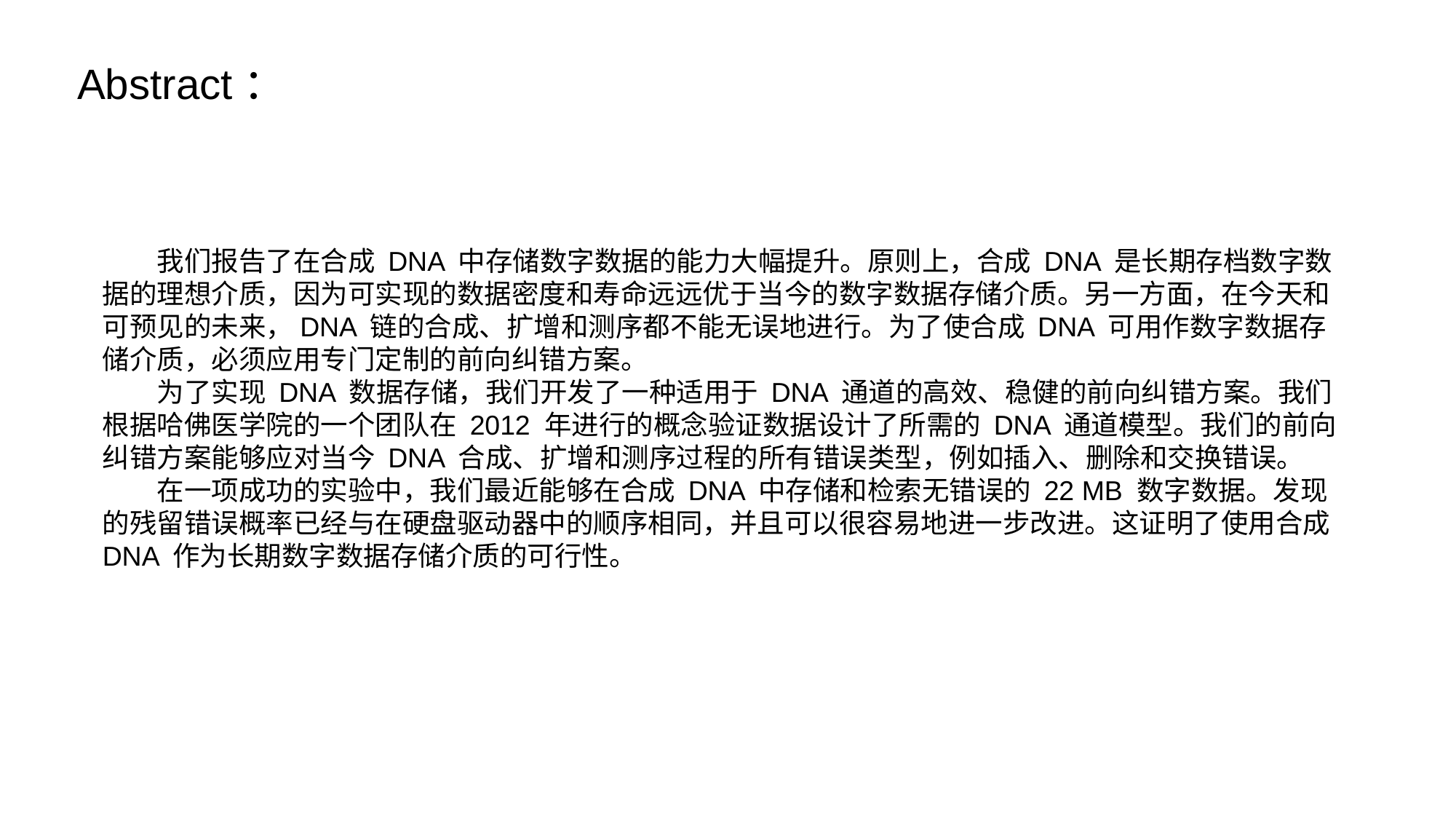

Abstract：
我们报告了在合成 DNA 中存储数字数据的能力大幅提升。原则上，合成 DNA 是长期存档数字数据的理想介质，因为可实现的数据密度和寿命远远优于当今的数字数据存储介质。另一方面，在今天和可预见的未来，DNA 链的合成、扩增和测序都不能无误地进行。为了使合成 DNA 可用作数字数据存储介质，必须应用专门定制的前向纠错方案。
为了实现 DNA 数据存储，我们开发了一种适用于 DNA 通道的高效、稳健的前向纠错方案。我们根据哈佛医学院的一个团队在 2012 年进行的概念验证数据设计了所需的 DNA 通道模型。我们的前向纠错方案能够应对当今 DNA 合成、扩增和测序过程的所有错误类型，例如插入、删除和交换错误。
在一项成功的实验中，我们最近能够在合成 DNA 中存储和检索无错误的 22 MB 数字数据。发现的残留错误概率已经与在硬盘驱动器中的顺序相同，并且可以很容易地进一步改进。这证明了使用合成 DNA 作为长期数字数据存储介质的可行性。